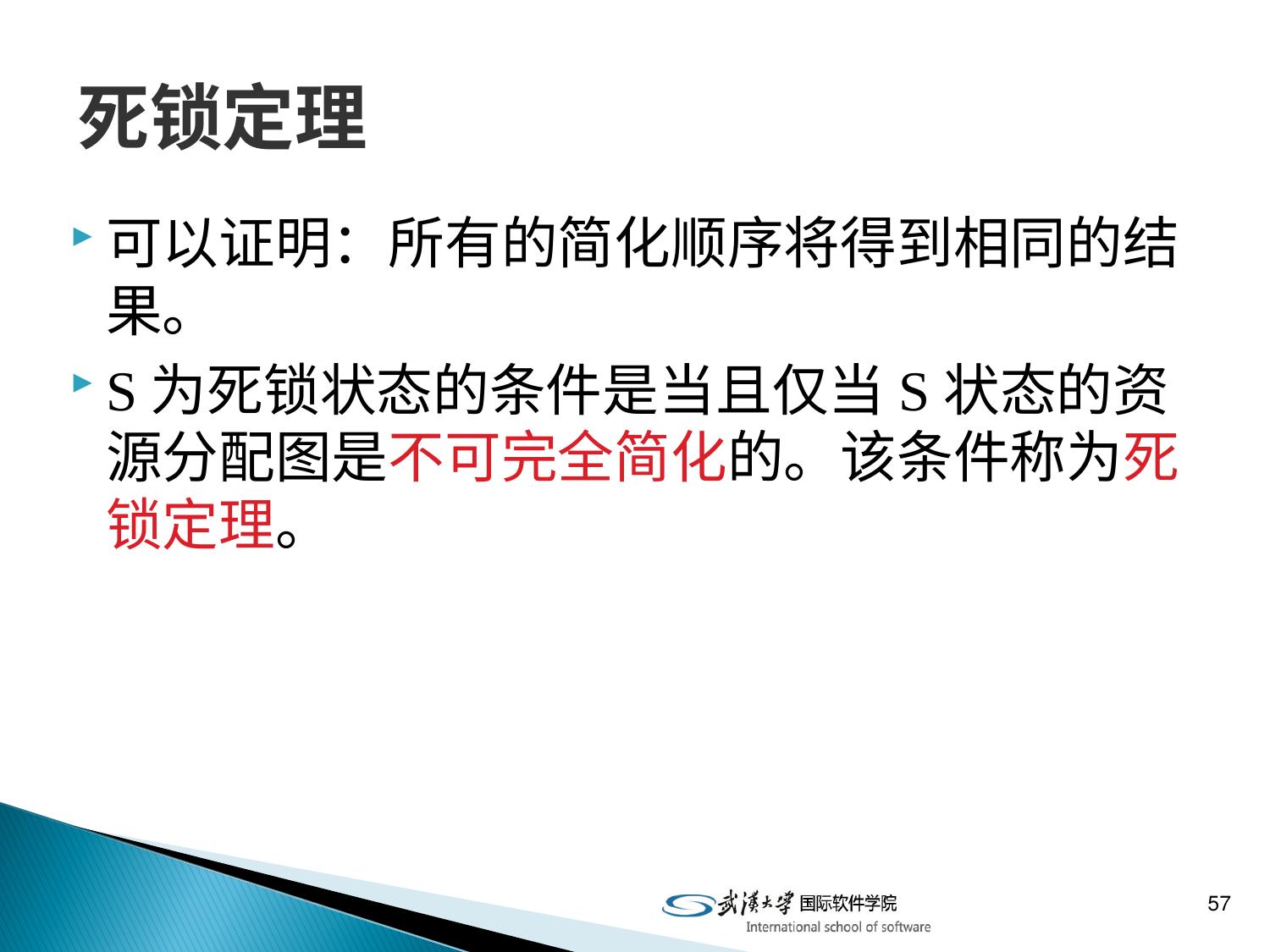

# 死锁定理
可以证明：所有的简化顺序将得到相同的结果。
S为死锁状态的条件是当且仅当S状态的资源分配图是不可完全简化的。该条件称为死锁定理。